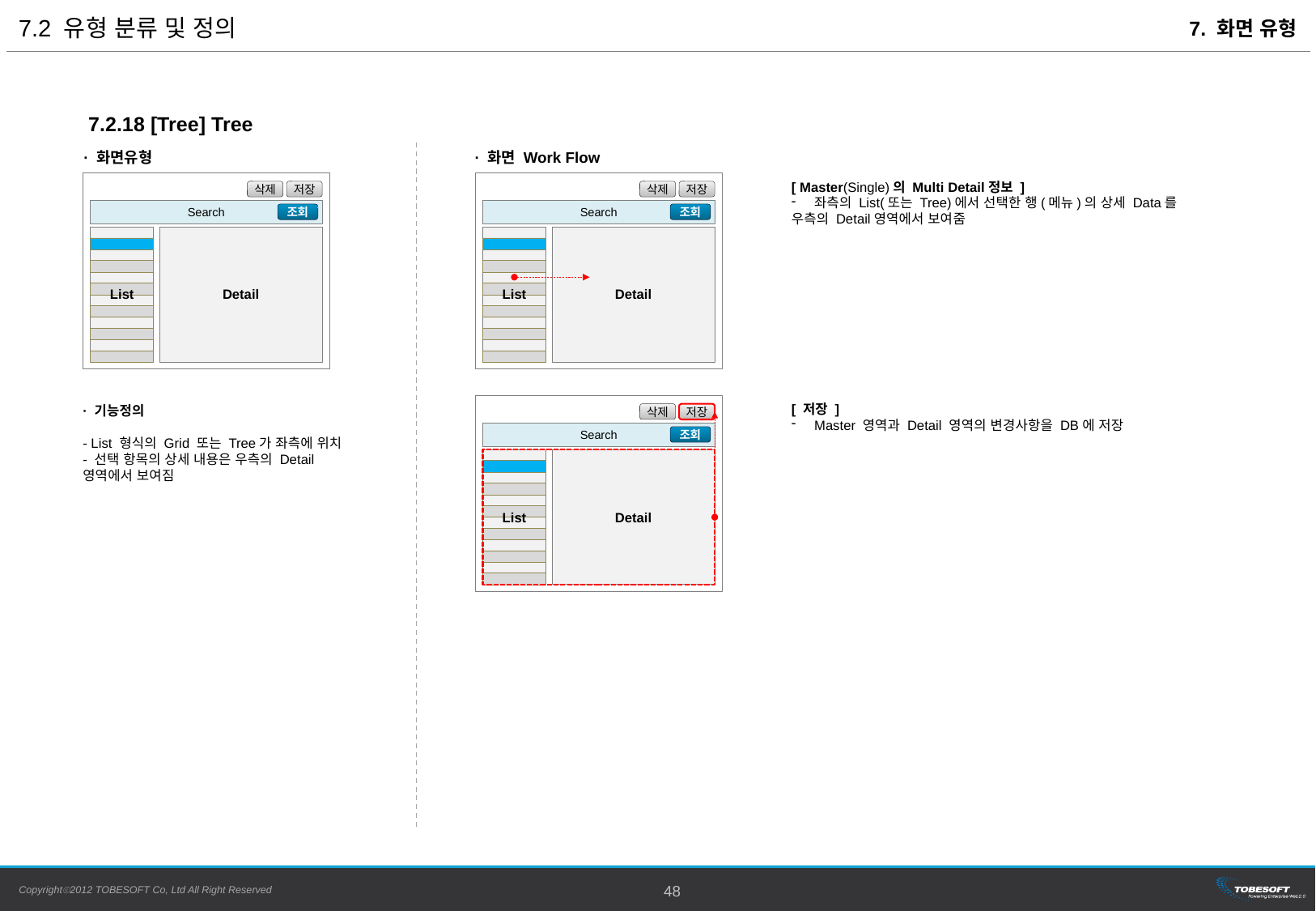

7.2 유형 분류 및 정의
7. 화면 유형
7.2.18 [Tree] Tree
· 화면유형
· 화면 Work Flow

삭제
저장
Search
조회

Detail
List

삭제
저장
Search
조회

Detail
List

[ Master(Single)의 Multi Detail정보 ]
좌측의 List(또는 Tree)에서 선택한 행(메뉴)의 상세 Data를
우측의 Detail영역에서 보여줌

삭제
저장
Search
조회

Detail
List

[ 저장 ]
Master 영역과 Detail 영역의 변경사항을 DB에 저장
· 기능정의

- List 형식의 Grid 또는 Tree가 좌측에 위치
- 선택 항목의 상세 내용은 우측의 Detail
영역에서 보여짐